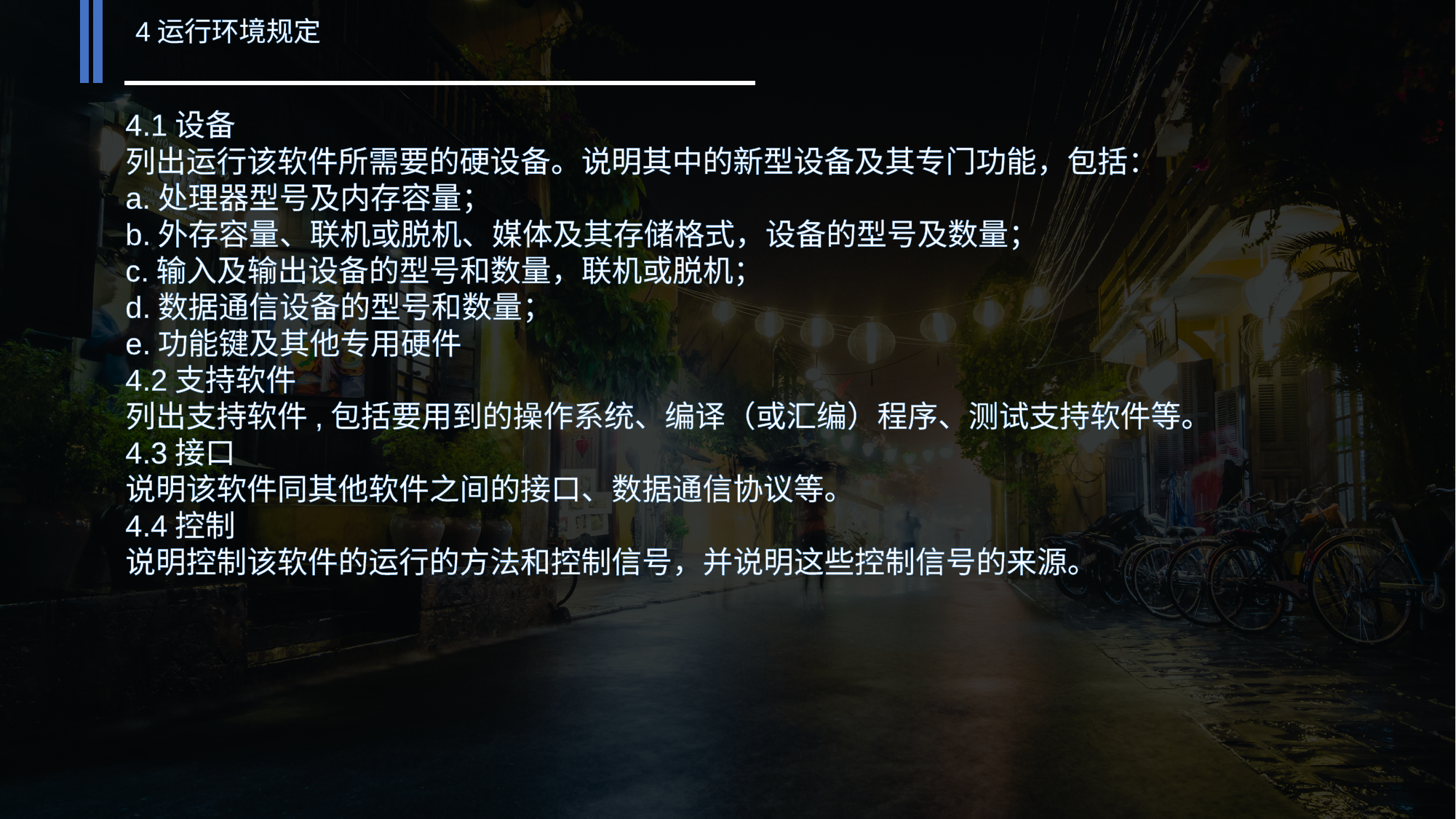

4运行环境规定
4.1设备
列出运行该软件所需要的硬设备。说明其中的新型设备及其专门功能，包括：
a.处理器型号及内存容量；
b.外存容量、联机或脱机、媒体及其存储格式，设备的型号及数量；
c.输入及输出设备的型号和数量，联机或脱机；
d.数据通信设备的型号和数量；
e.功能键及其他专用硬件
4.2支持软件
列出支持软件,包括要用到的操作系统、编译（或汇编）程序、测试支持软件等。
4.3接口
说明该软件同其他软件之间的接口、数据通信协议等。
4.4控制
说明控制该软件的运行的方法和控制信号，并说明这些控制信号的来源。